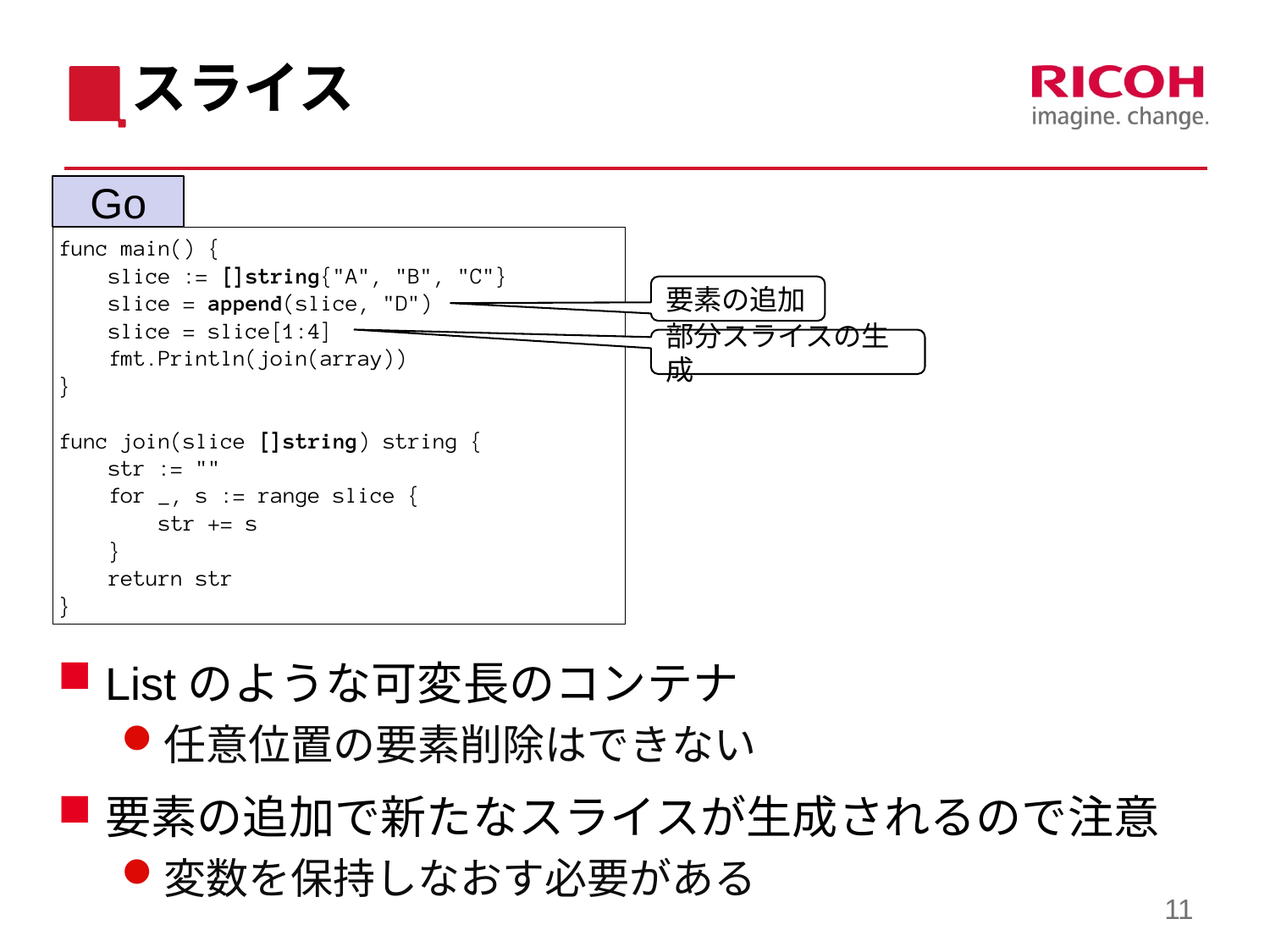

# スライス
Go

func main() {
    slice := []string{"A", "B", "C"}
    slice = append(slice, "D")
    slice = slice[1:4]
    fmt.Println(join(array))
}

func join(slice []string) string {
    str := ""
    for _, s := range slice {
        str += s
    }
    return str
}
要素の追加
部分スライスの生成
Listのような可変長のコンテナ
任意位置の要素削除はできない
要素の追加で新たなスライスが生成されるので注意
変数を保持しなおす必要がある
11